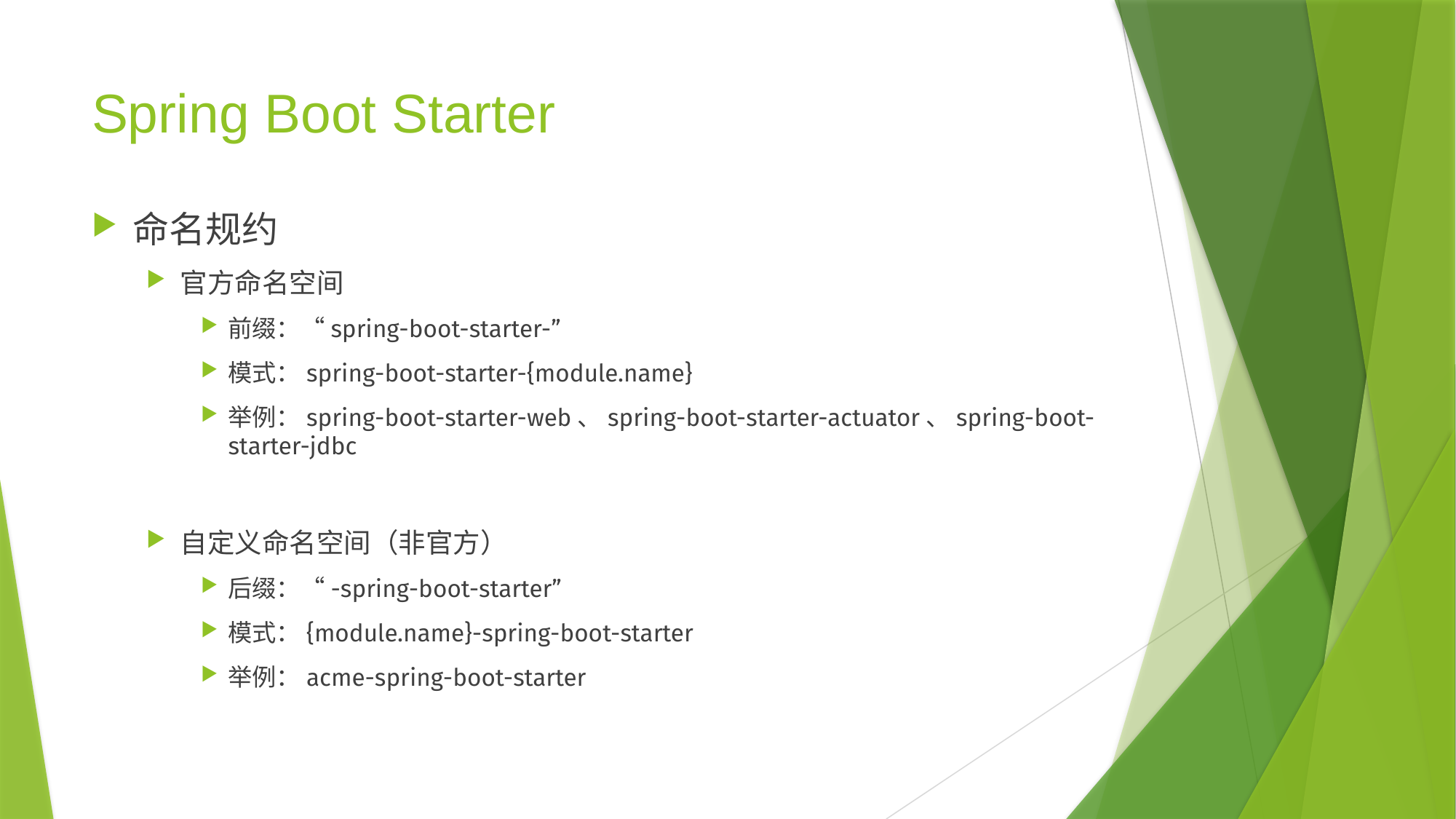

# Spring Boot Starter
命名规约
官方命名空间
前缀：“spring-boot-starter-”
模式：spring-boot-starter-{module.name}
举例：spring-boot-starter-web、spring-boot-starter-actuator、spring-boot-starter-jdbc

自定义命名空间（非官方）
后缀：“-spring-boot-starter”
模式：{module.name}-spring-boot-starter
举例：acme-spring-boot-starter